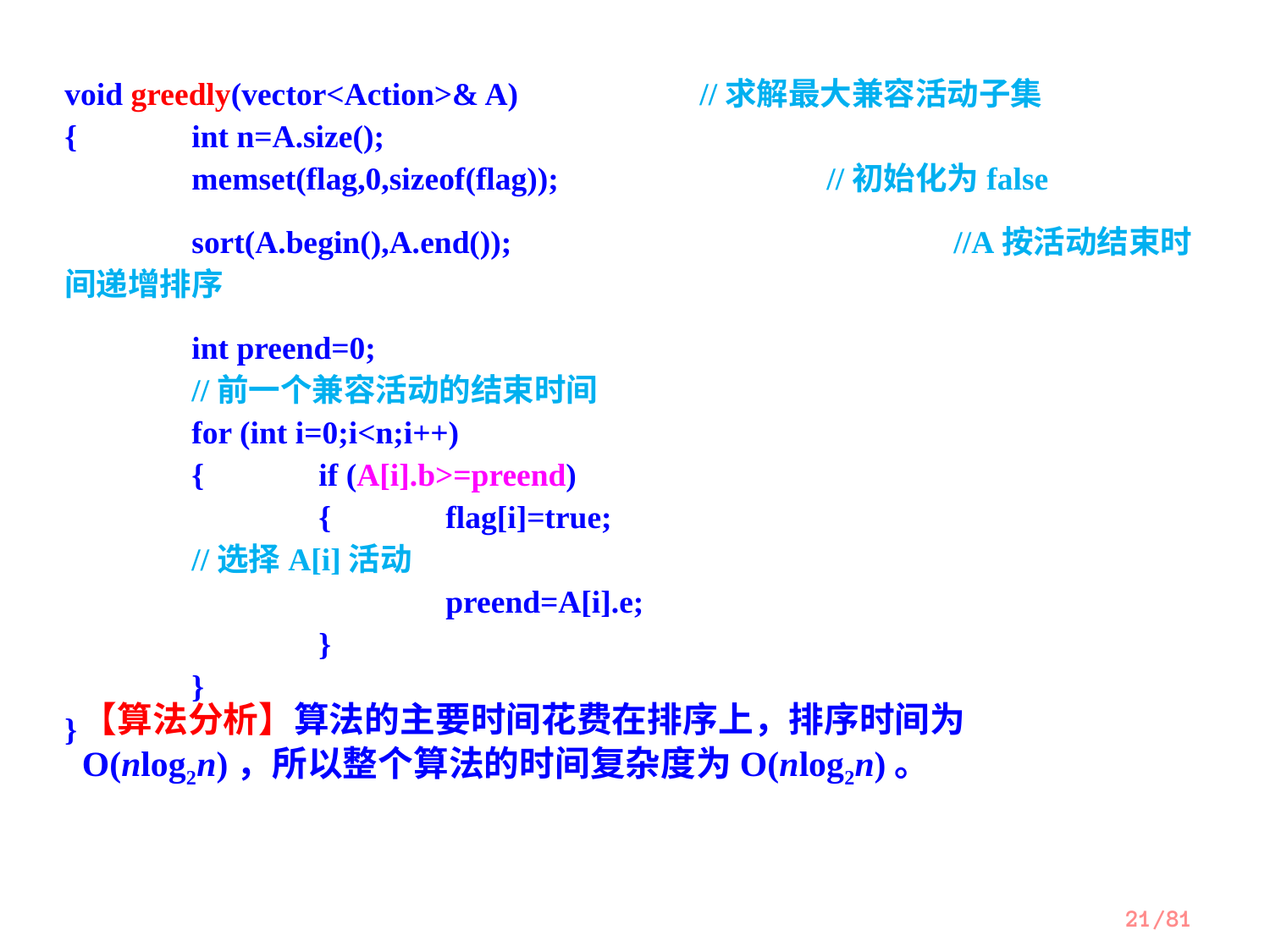

void greedly(vector<Action>& A)		//求解最大兼容活动子集
{	int n=A.size();
	memset(flag,0,sizeof(flag));			//初始化为false
	sort(A.begin(),A.end());				//A按活动结束时间递增排序
	int preend=0;							//前一个兼容活动的结束时间
	for (int i=0;i<n;i++)
	{	if (A[i].b>=preend)
		{	flag[i]=true;					//选择A[i]活动
			preend=A[i].e;
		}
	}
}
【算法分析】算法的主要时间花费在排序上，排序时间为O(nlog2n)，所以整个算法的时间复杂度为O(nlog2n)。
21/81